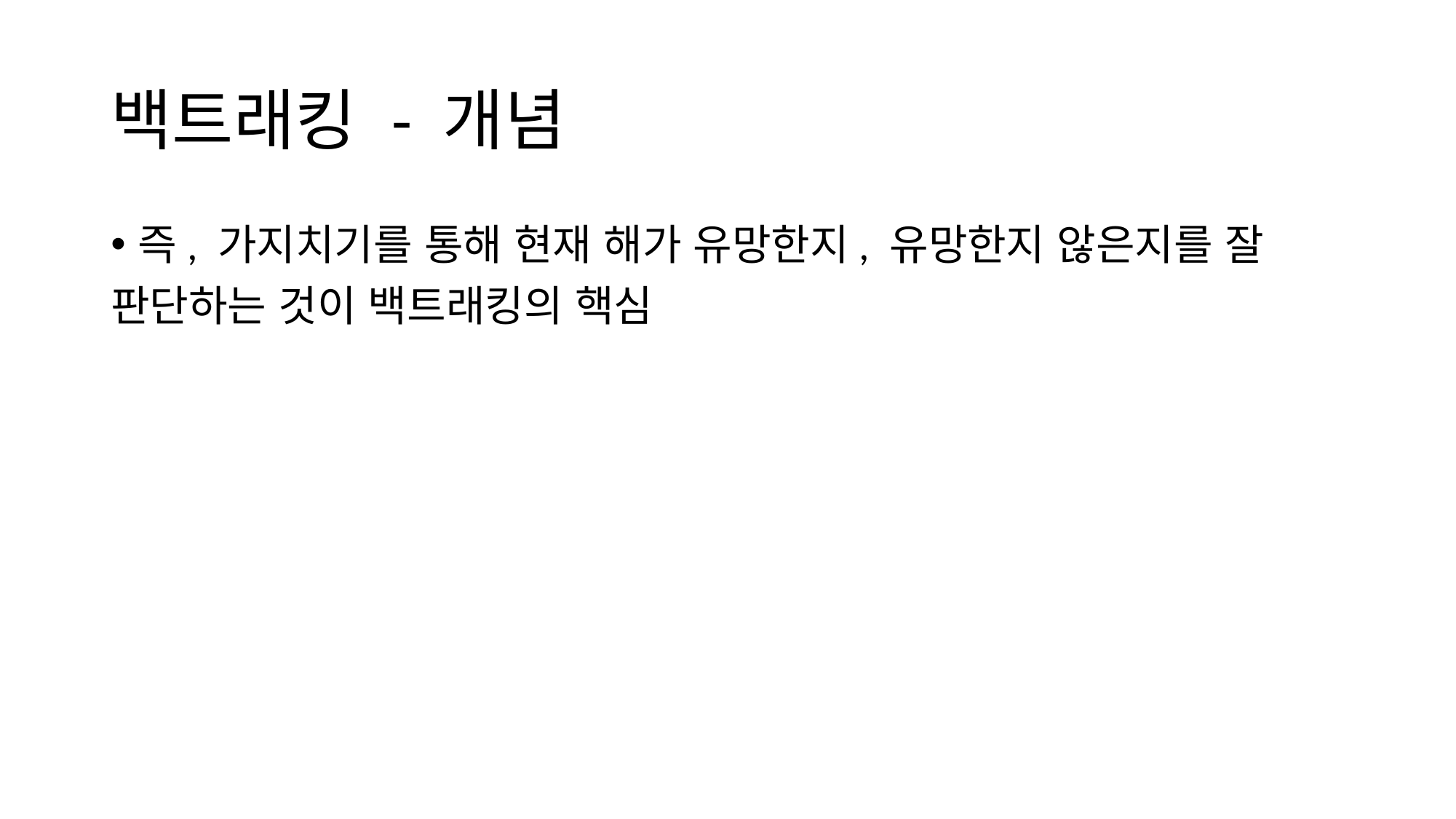

# 백트래킹 - 개념
즉, 가지치기를 통해 현재 해가 유망한지, 유망한지 않은지를 잘
판단하는 것이 백트래킹의 핵심